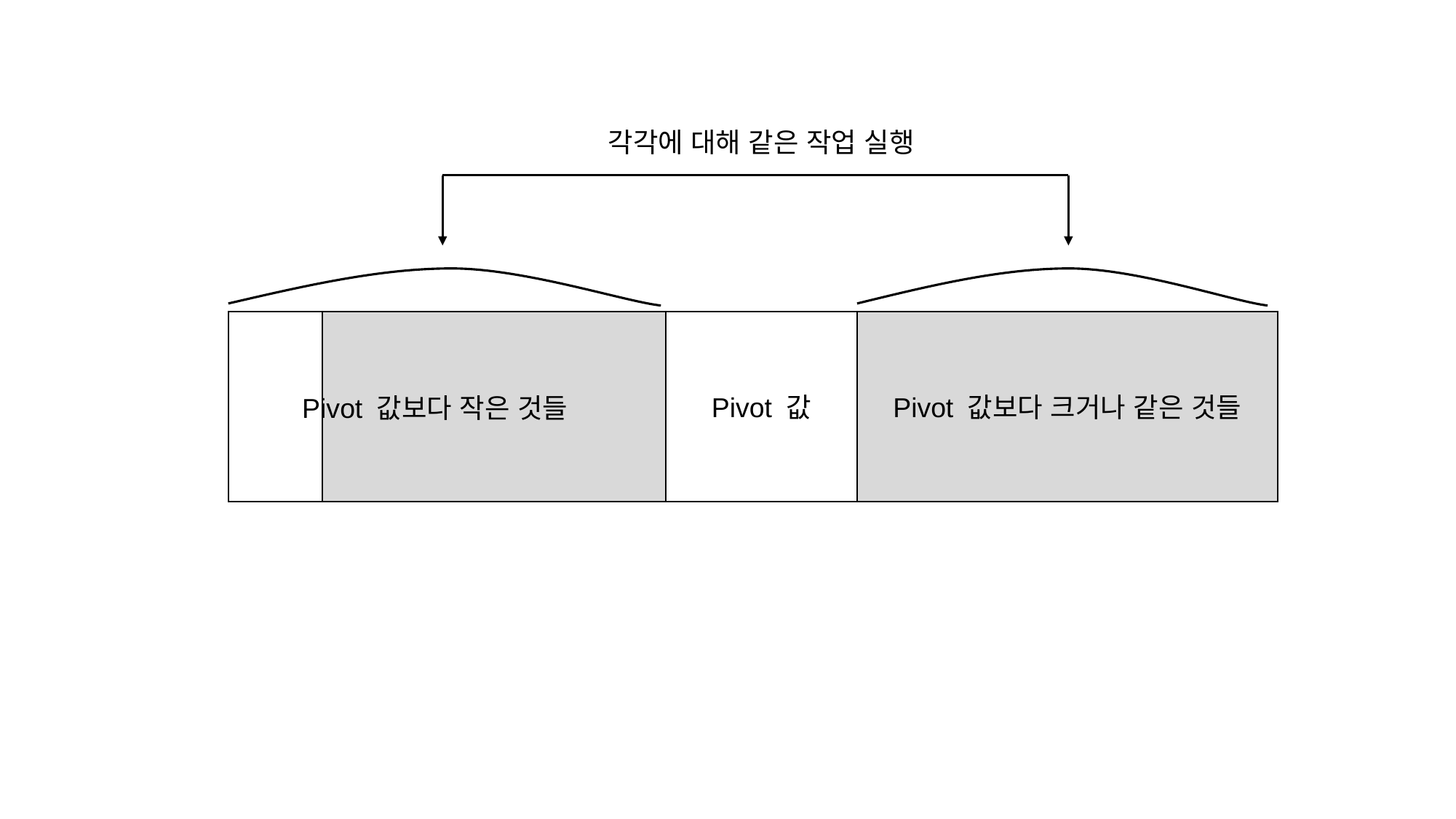

각각에 대해 같은 작업 실행

Pivot 값
Pivot 값보다 크거나 같은 것들
Pivot 값보다 작은 것들